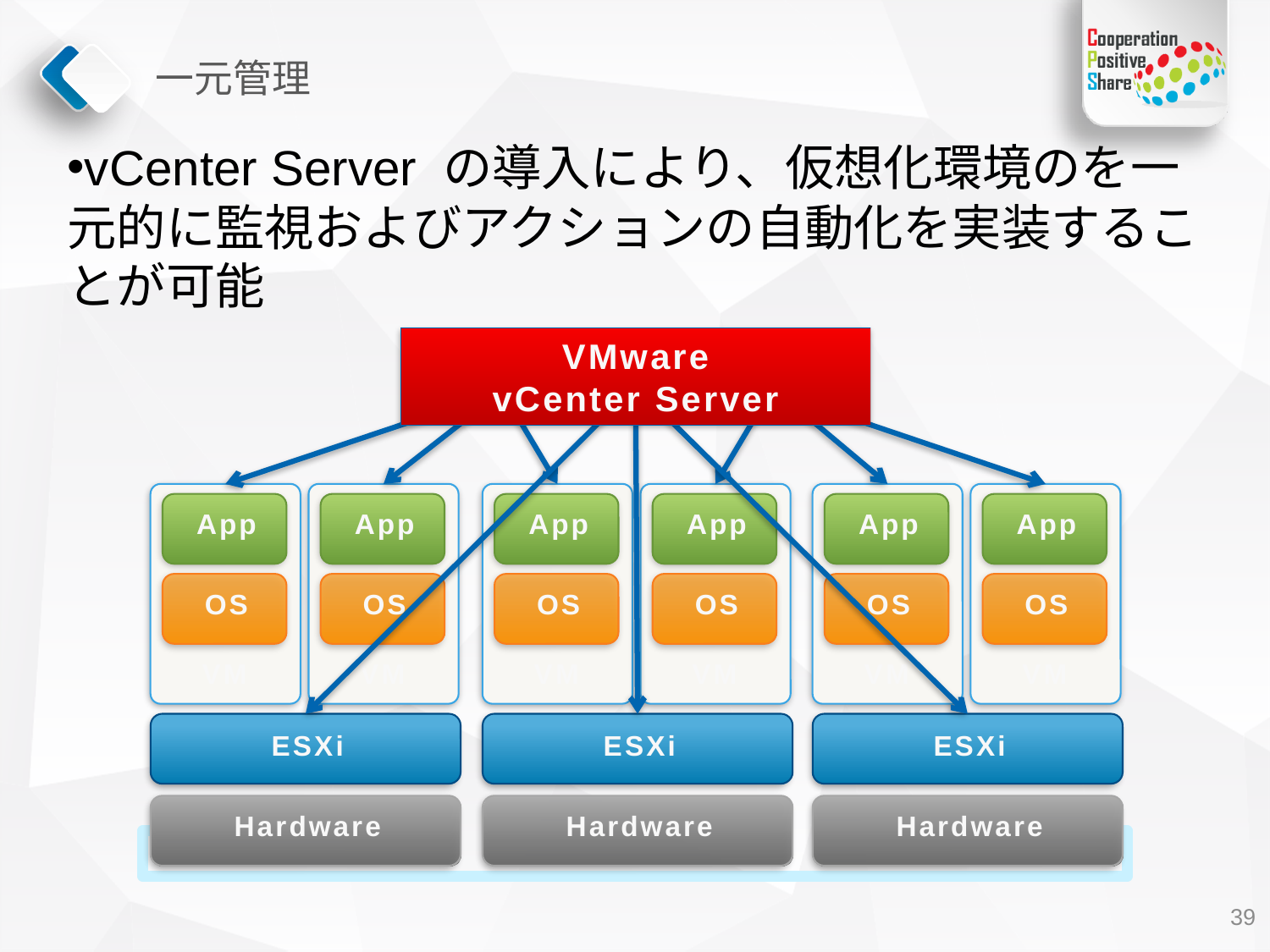

# 一元管理
vCenter Server の導入により、仮想化環境のを一元的に監視およびアクションの自動化を実装することが可能
VMware
vCenter Server

App
App
App
App
App
App

OS
OS
OS
OS
OS
OS
VM
VM
VM
VM
VM
VM

ESXi
ESXi
ESXi

Hardware
Hardware
Hardware
39